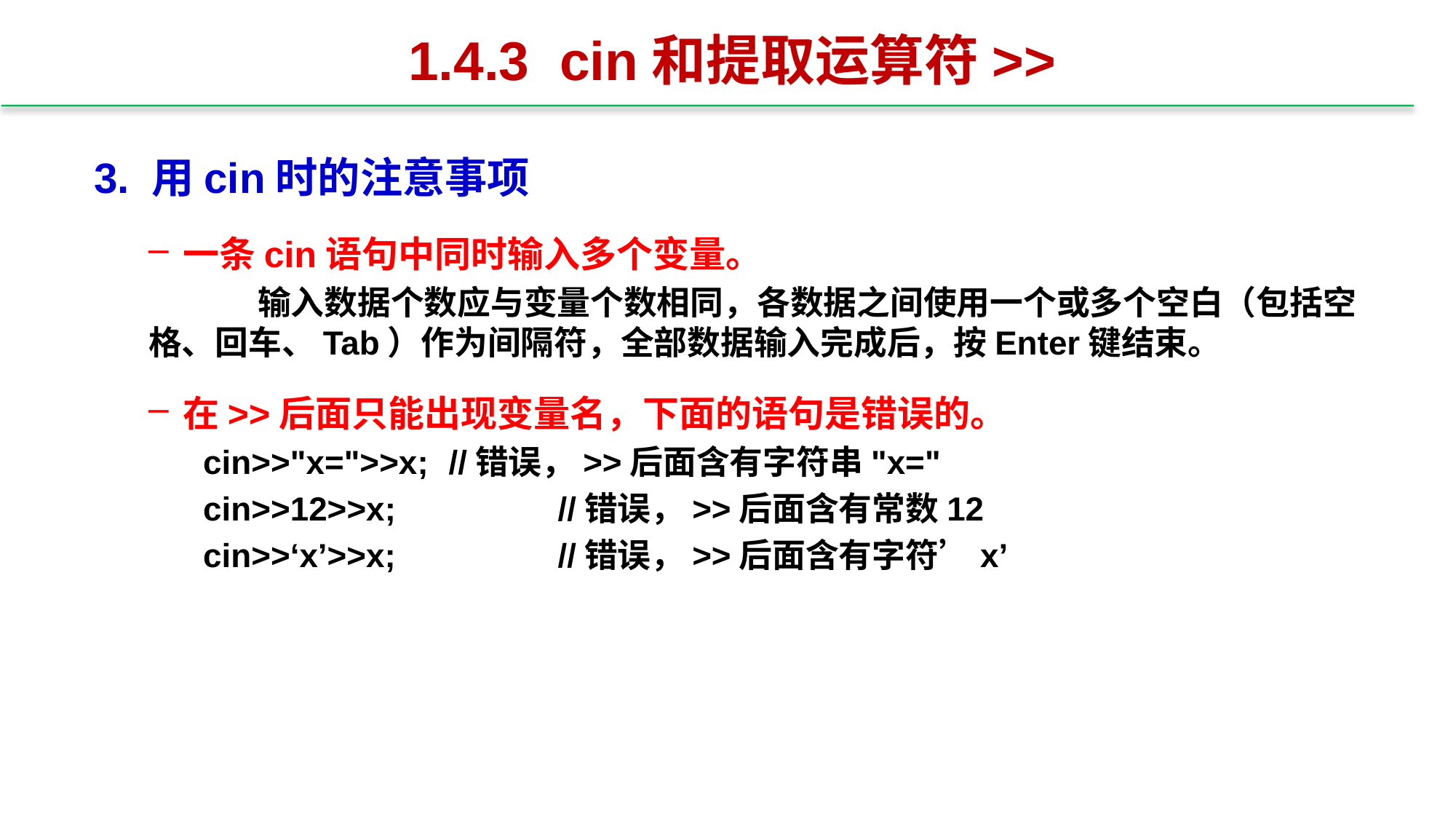

# 1.4.3  cin和提取运算符>>
3. 用cin时的注意事项
一条cin语句中同时输入多个变量。
	输入数据个数应与变量个数相同，各数据之间使用一个或多个空白（包括空格、回车、Tab）作为间隔符，全部数据输入完成后，按Enter键结束。
在>>后面只能出现变量名，下面的语句是错误的。
cin>>"x=">>x;	//错误，>>后面含有字符串"x="
cin>>12>>x; 	  	//错误，>>后面含有常数12
cin>>‘x’>>x; 	  	//错误，>>后面含有字符’x’